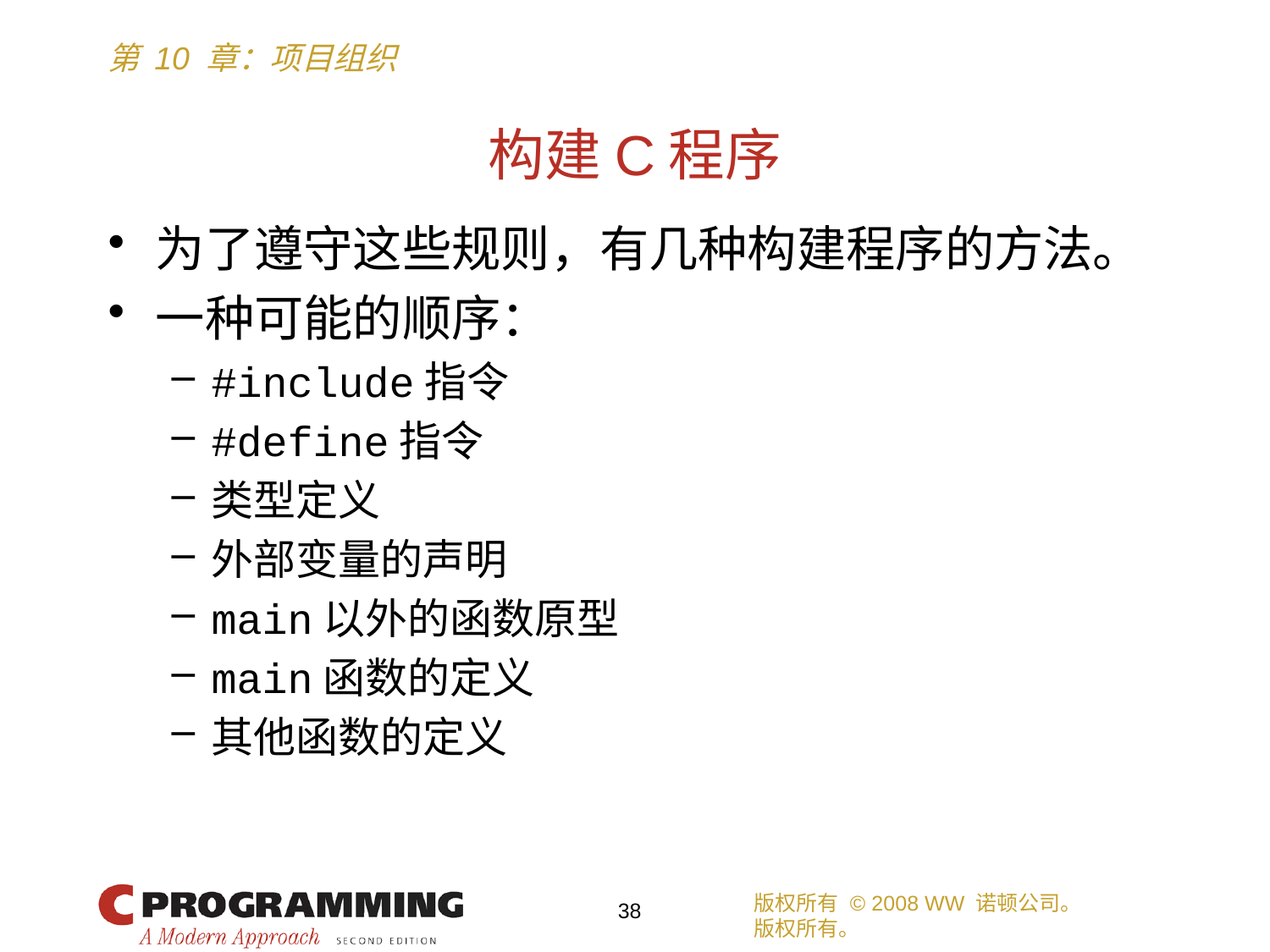

# 构建C程序
为了遵守这些规则，有几种构建程序的方法。
一种可能的顺序：
#include指令
#define指令
类型定义
外部变量的声明
main以外的函数原型
main函数的定义
其他函数的定义
版权所有 © 2008 WW 诺顿公司。
版权所有。
38